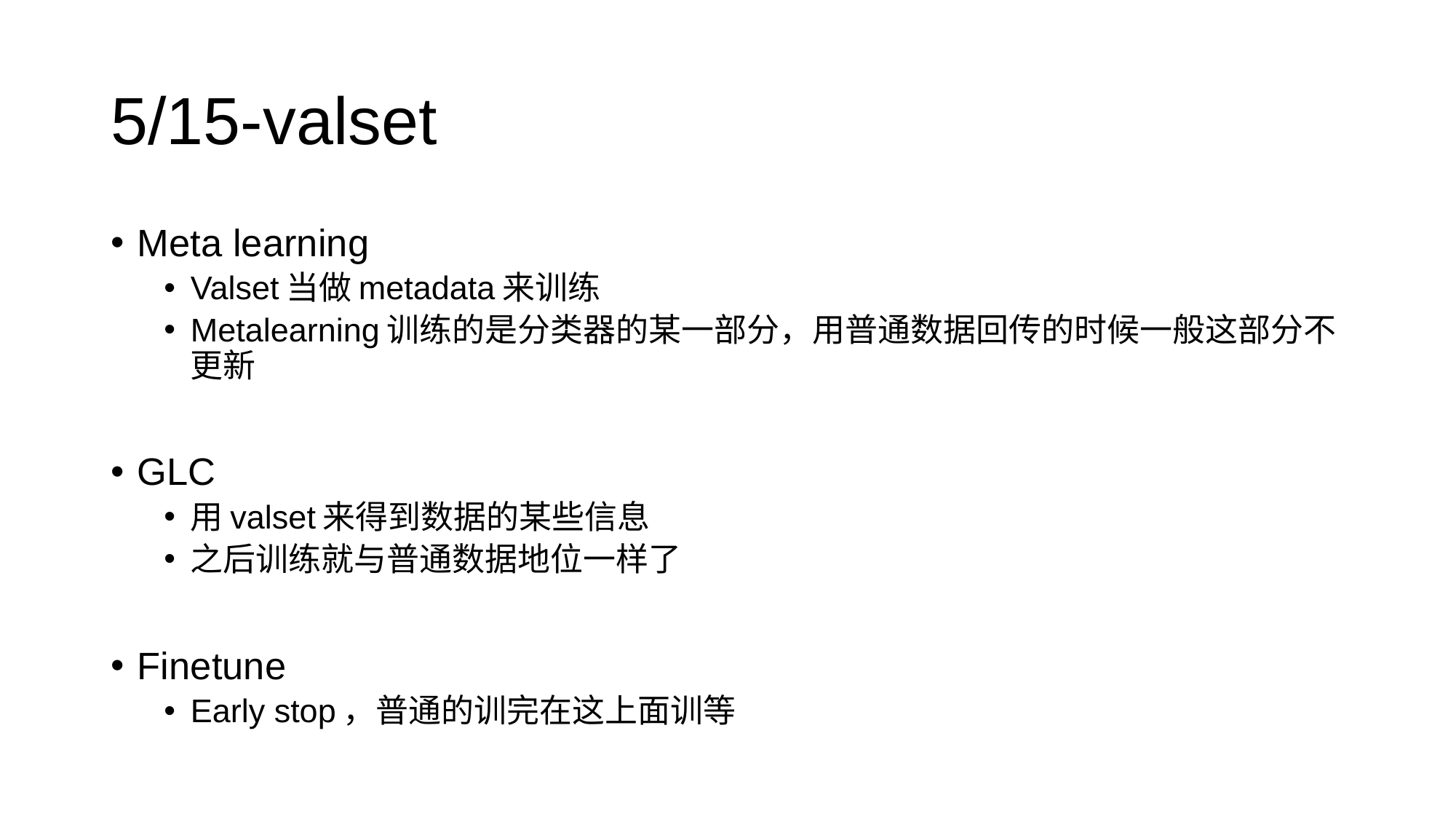

# 5/15-valset
Meta learning
Valset当做metadata来训练
Metalearning训练的是分类器的某一部分，用普通数据回传的时候一般这部分不更新

GLC
用valset来得到数据的某些信息
之后训练就与普通数据地位一样了

Finetune
Early stop，普通的训完在这上面训等